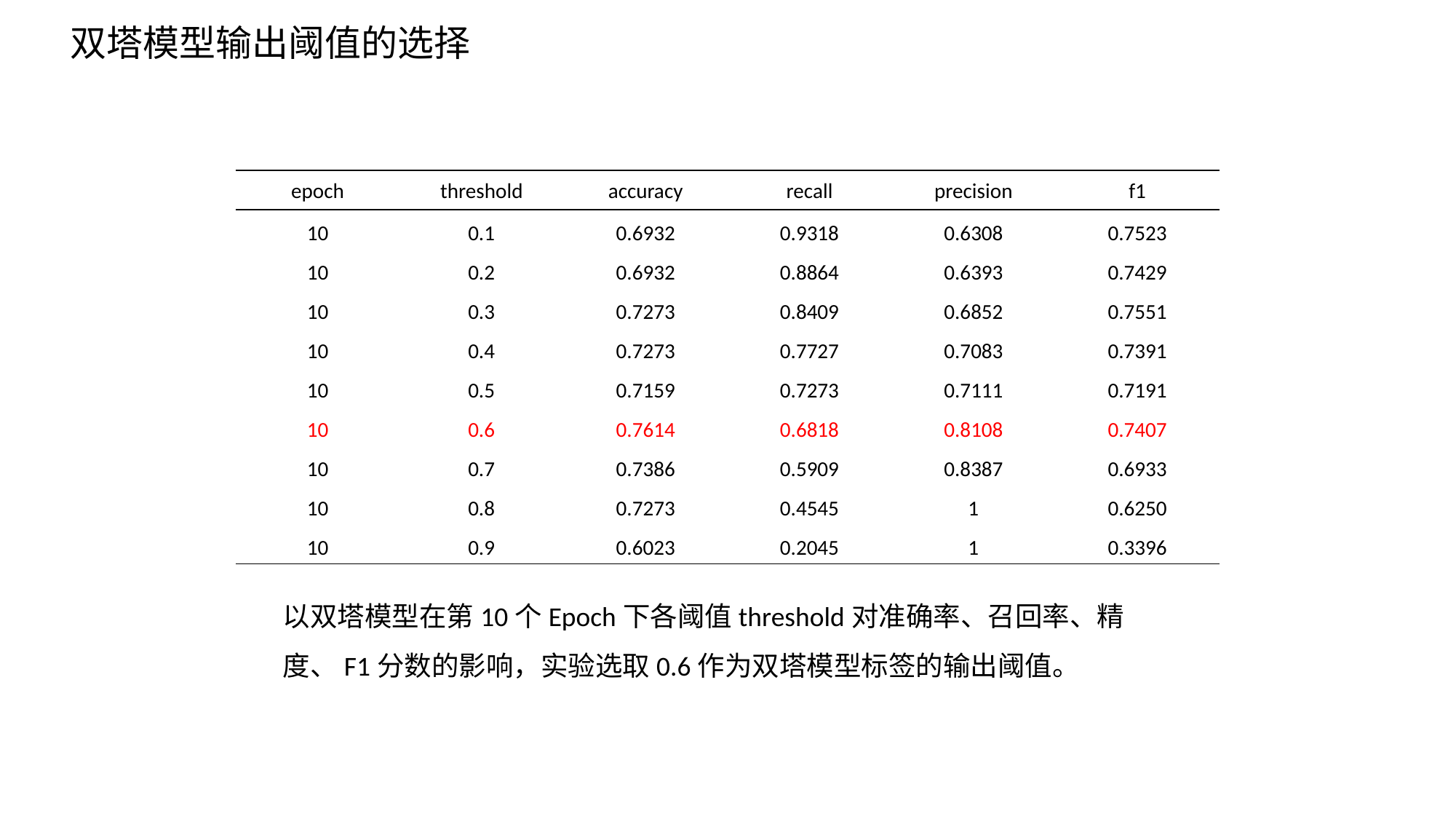

双塔模型输出阈值的选择

| epoch | threshold | accuracy | recall | precision | f1 |
| --- | --- | --- | --- | --- | --- |
| 10 | 0.1 | 0.6932 | 0.9318 | 0.6308 | 0.7523 |
| 10 | 0.2 | 0.6932 | 0.8864 | 0.6393 | 0.7429 |
| 10 | 0.3 | 0.7273 | 0.8409 | 0.6852 | 0.7551 |
| 10 | 0.4 | 0.7273 | 0.7727 | 0.7083 | 0.7391 |
| 10 | 0.5 | 0.7159 | 0.7273 | 0.7111 | 0.7191 |
| 10 | 0.6 | 0.7614 | 0.6818 | 0.8108 | 0.7407 |
| 10 | 0.7 | 0.7386 | 0.5909 | 0.8387 | 0.6933 |
| 10 | 0.8 | 0.7273 | 0.4545 | 1 | 0.6250 |
| 10 | 0.9 | 0.6023 | 0.2045 | 1 | 0.3396 |
以双塔模型在第10个Epoch下各阈值threshold对准确率、召回率、精度、F1分数的影响，实验选取0.6作为双塔模型标签的输出阈值。